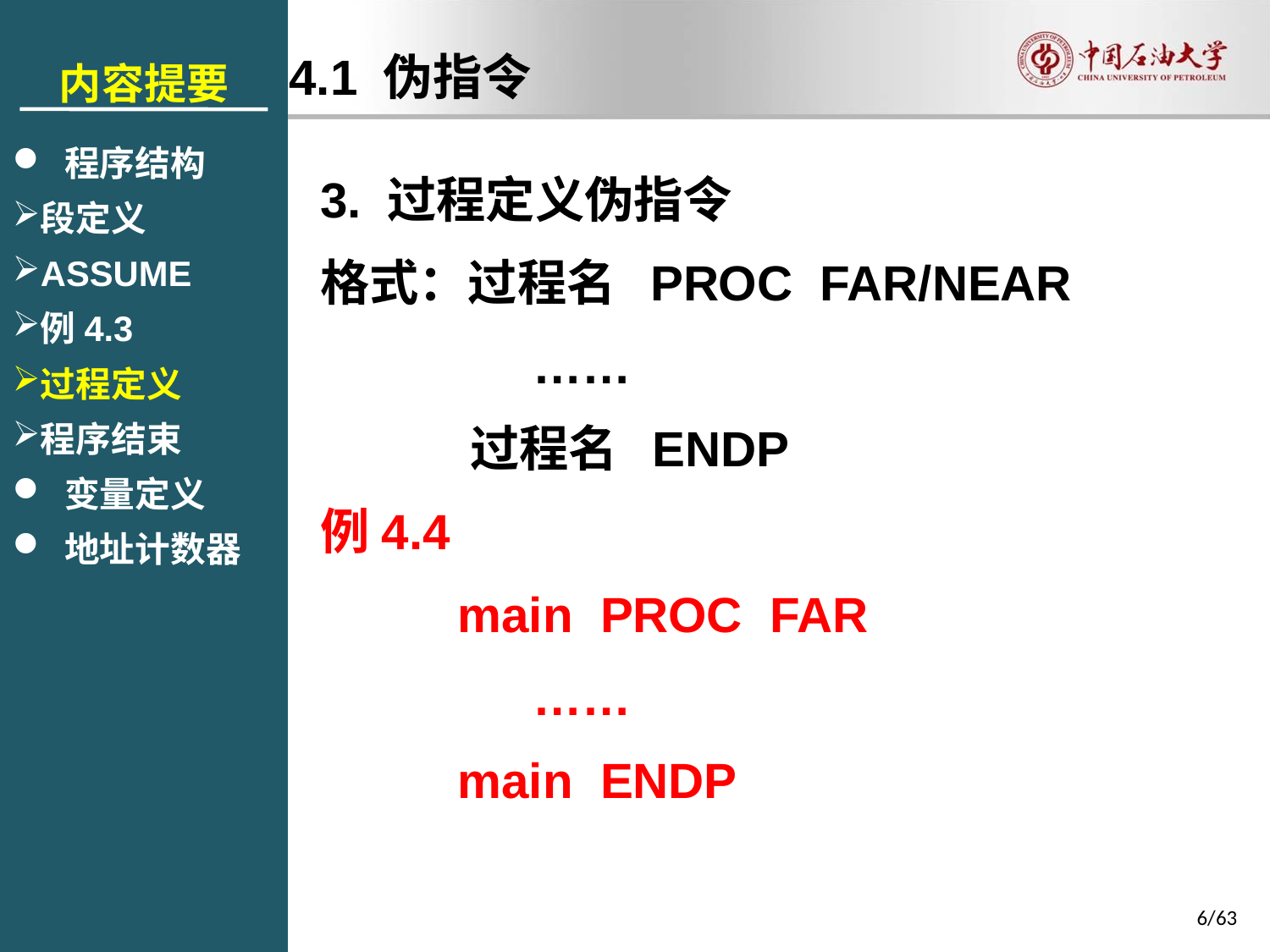

内容提要
 程序结构
段定义
ASSUME
例4.3
过程定义
程序结束
 变量定义
 地址计数器
4.1 伪指令
3. 过程定义伪指令
格式：过程名  PROC  FAR/NEAR
……
过程名  ENDP
例4.4
main  PROC  FAR
……
main  ENDP
6/63